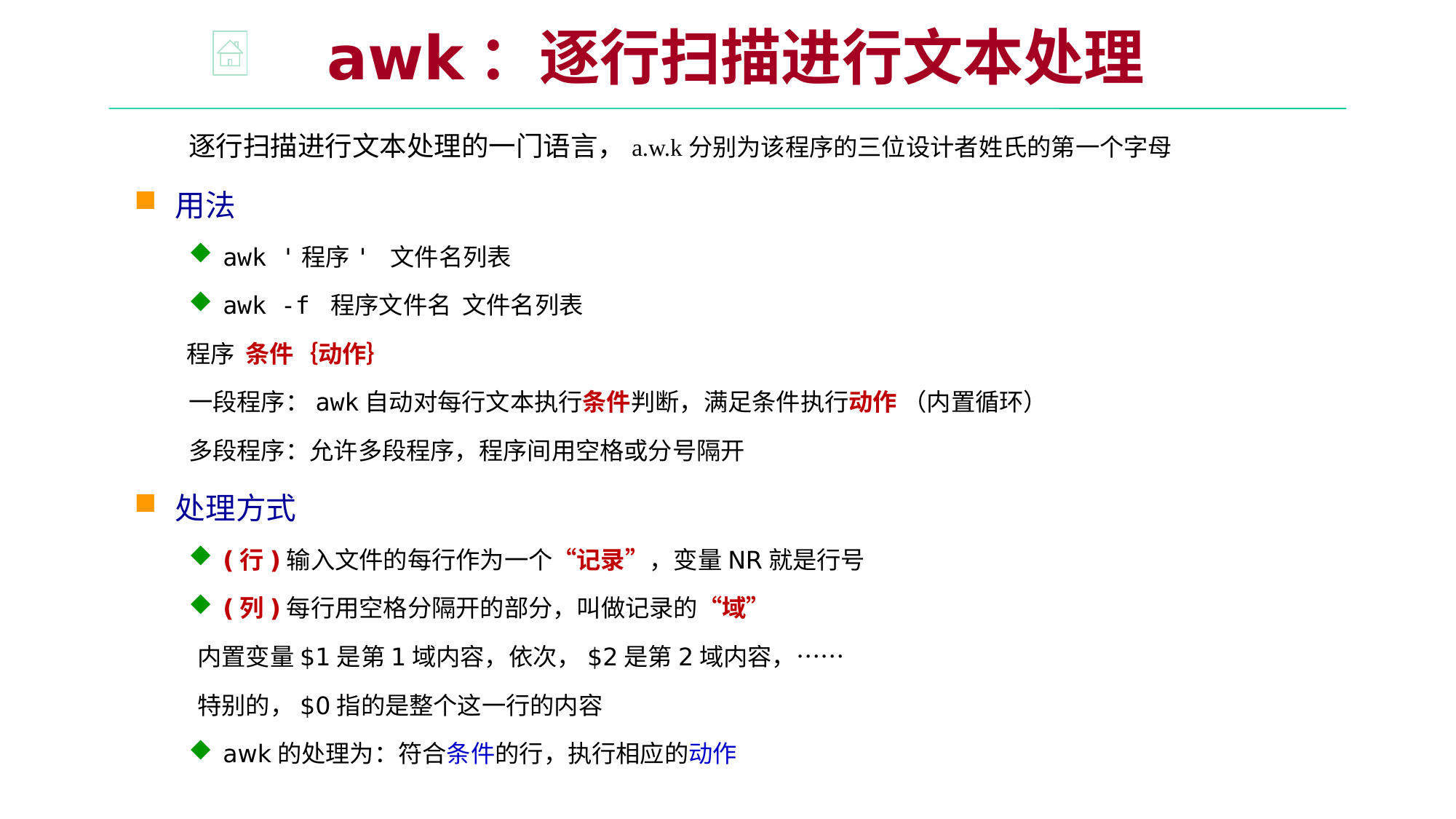

awk：逐行扫描进行文本处理

逐行扫描进行文本处理的一门语言，a.w.k分别为该程序的三位设计者姓氏的第一个字母
用法
awk '程序' 文件名列表
awk -f 程序文件名  文件名列表
 程序  条件｛动作｝
一段程序：awk自动对每行文本执行条件判断，满足条件执行动作 （内置循环）
多段程序：允许多段程序，程序间用空格或分号隔开
处理方式
(行)输入文件的每行作为一个“记录”，变量NR就是行号
(列)每行用空格分隔开的部分，叫做记录的“域”
   内置变量$1是第1域内容，依次，$2是第2域内容，……
   特别的，$0指的是整个这一行的内容
awk的处理为：符合条件的行，执行相应的动作